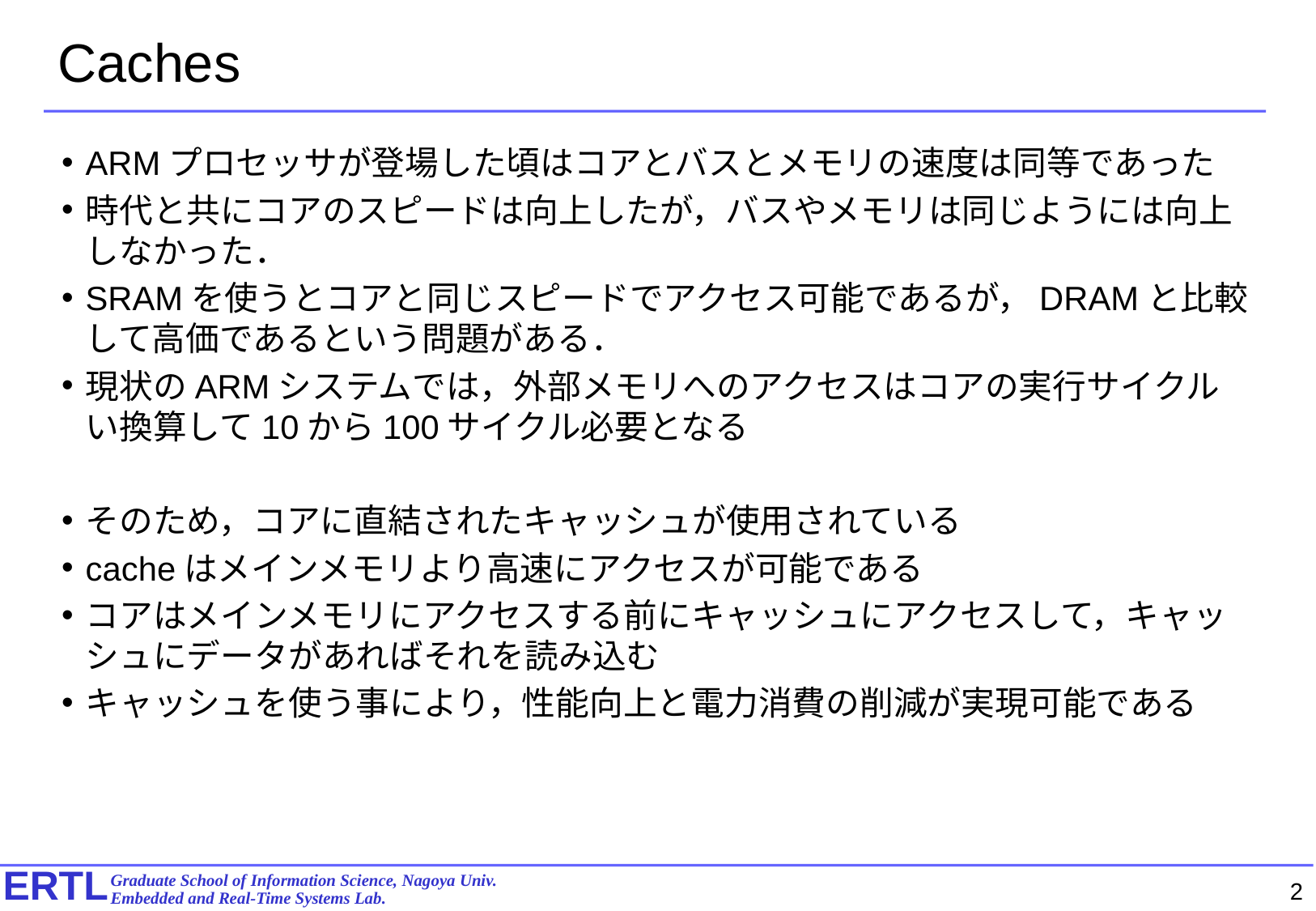

# Caches
ARMプロセッサが登場した頃はコアとバスとメモリの速度は同等であった
時代と共にコアのスピードは向上したが，バスやメモリは同じようには向上しなかった．
SRAMを使うとコアと同じスピードでアクセス可能であるが，DRAMと比較して高価であるという問題がある．
現状のARMシステムでは，外部メモリへのアクセスはコアの実行サイクルい換算して10から100サイクル必要となる

そのため，コアに直結されたキャッシュが使用されている
cacheはメインメモリより高速にアクセスが可能である
コアはメインメモリにアクセスする前にキャッシュにアクセスして，キャッシュにデータがあればそれを読み込む
キャッシュを使う事により，性能向上と電力消費の削減が実現可能である
2